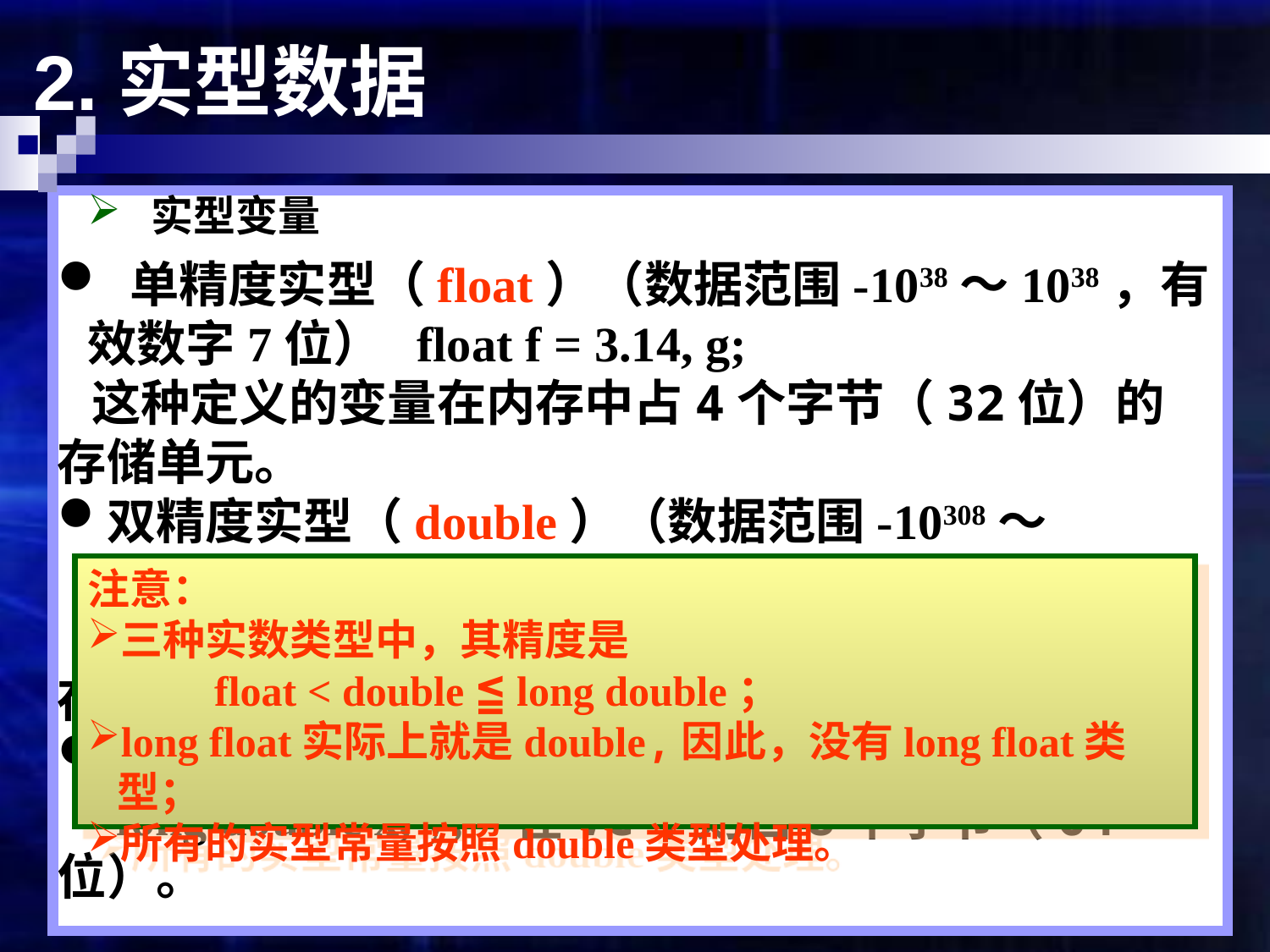

2.实型数据
实型变量
 单精度实型（float）（数据范围-1038～1038，有效数字7位）  float f = 3.14, g;
  这种定义的变量在内存中占4个字节（32位）的存储单元。
双精度实型（double）（数据范围-10308～10308 ，有效数字16-17位）  double x, y;
  这种定义的变量在内存中占8个字节（64位）的存储单元。
长双精度实型（long double）
  long double x, y;   在VC下则占8个字节（64位）。
注意：
三种实数类型中，其精度是
     float < double ≦ long double；
long float实际上就是double,因此，没有long float类型；
所有的实型常量按照double类型处理。